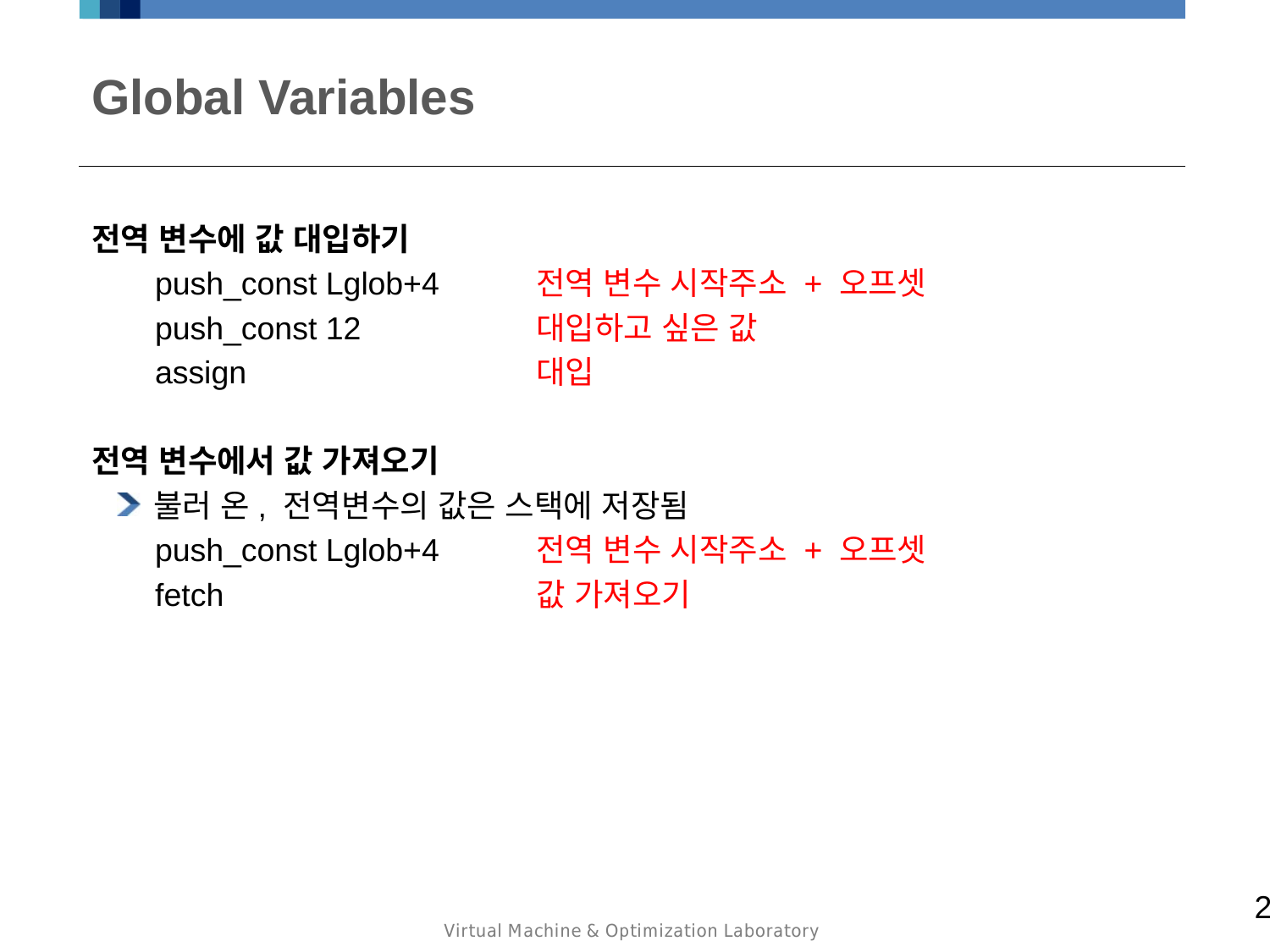

# Global Variables
전역 변수에 값 대입하기
push_const Lglob+4 	전역 변수 시작주소 + 오프셋
push_const 12		대입하고 싶은 값
assign			대입

전역 변수에서 값 가져오기
불러 온, 전역변수의 값은 스택에 저장됨
push_const Lglob+4	전역 변수 시작주소 + 오프셋
fetch			값 가져오기